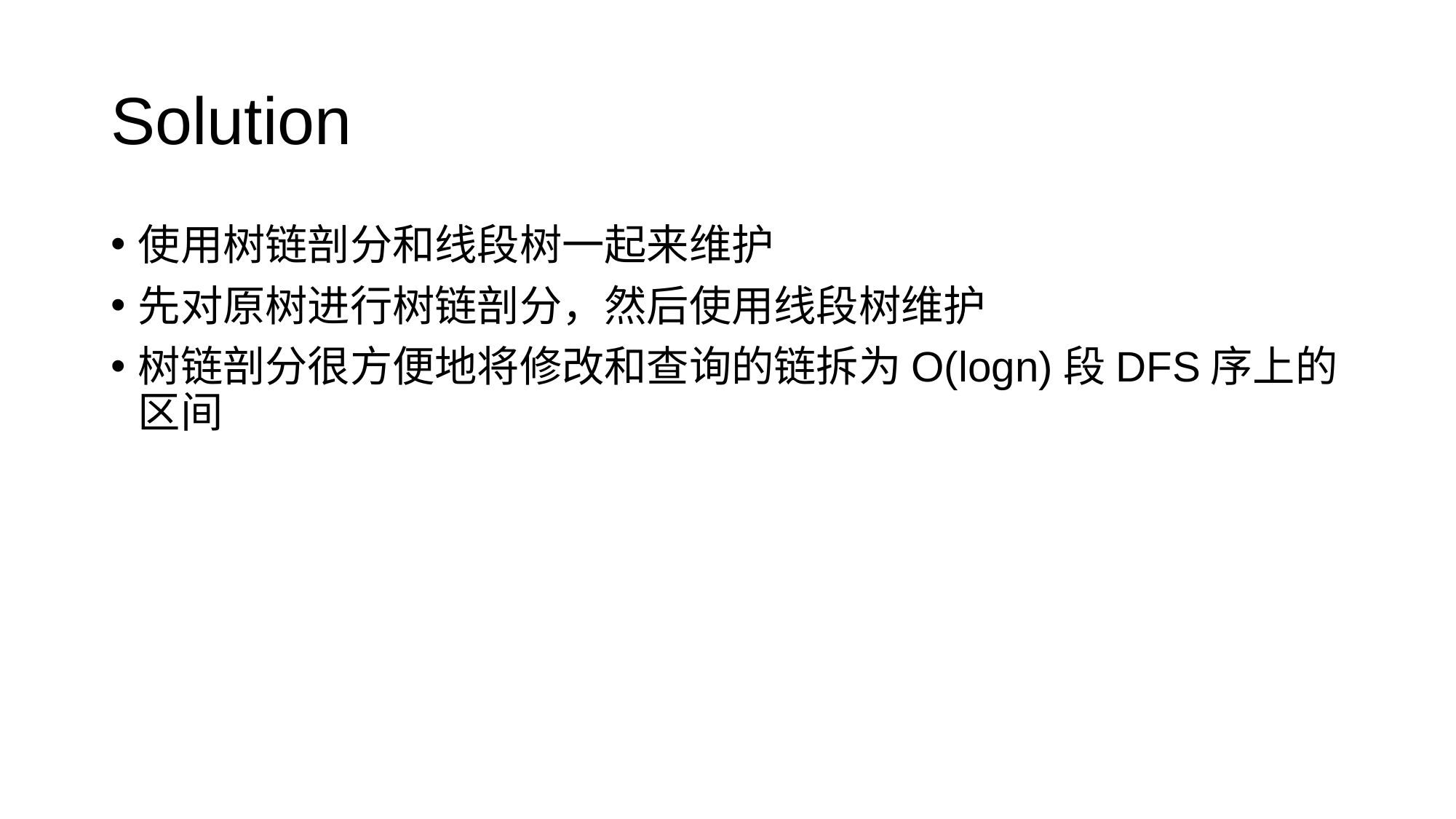

# Solution
使用树链剖分和线段树一起来维护
先对原树进行树链剖分，然后使用线段树维护
树链剖分很方便地将修改和查询的链拆为O(logn)段DFS序上的区间